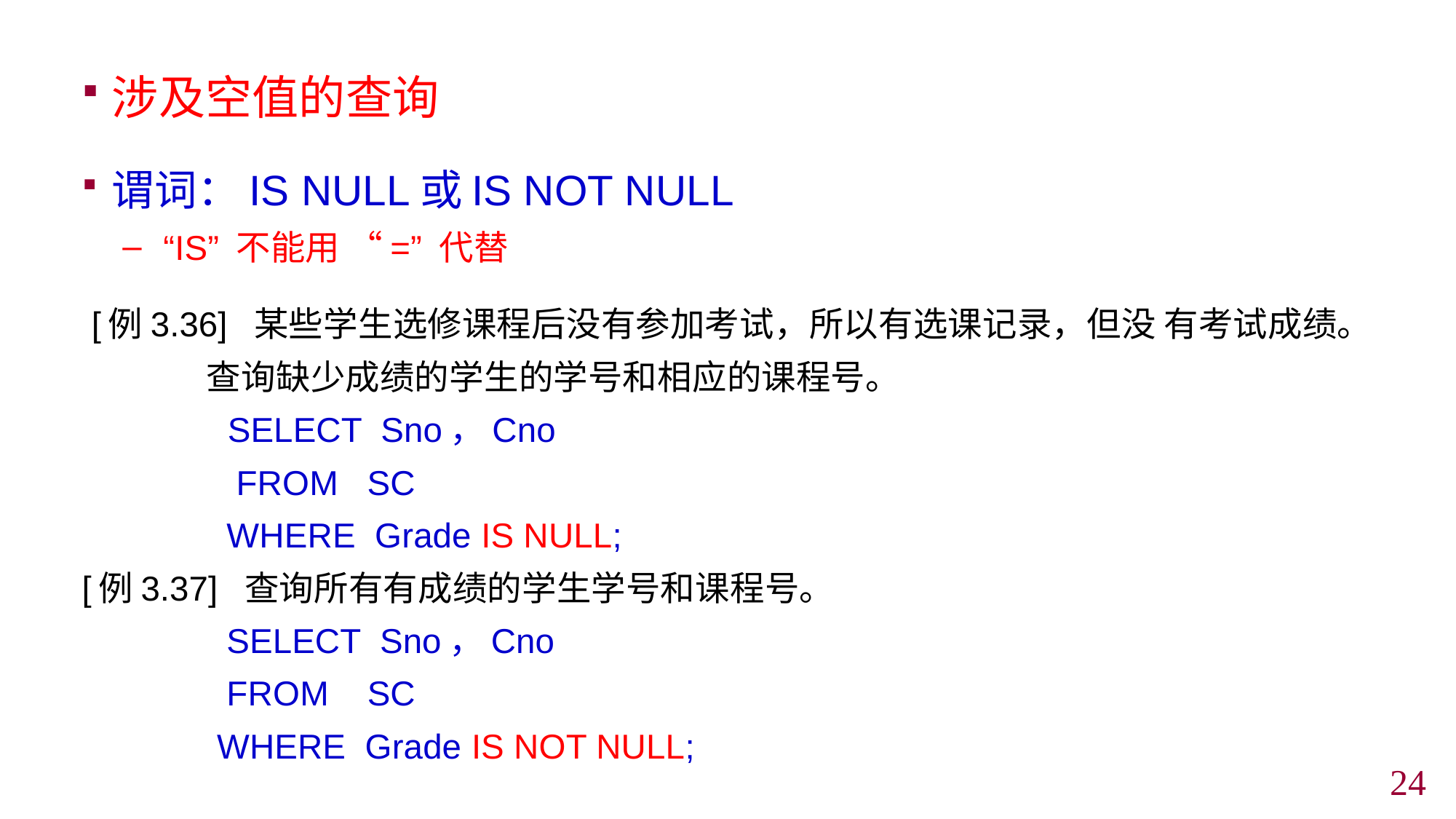

涉及空值的查询
谓词：IS NULL或IS NOT NULL
“IS” 不能用 “=” 代替

 [例3.36]  某些学生选修课程后没有参加考试，所以有选课记录，但没 有考试成绩。
               查询缺少成绩的学生的学号和相应的课程号。
	            SELECT  Sno，Cno
                FROM   SC
               WHERE  Grade IS NULL;
[例3.37]  查询所有有成绩的学生学号和课程号。
               SELECT  Sno，Cno
               FROM    SC
              WHERE  Grade IS NOT NULL;
24